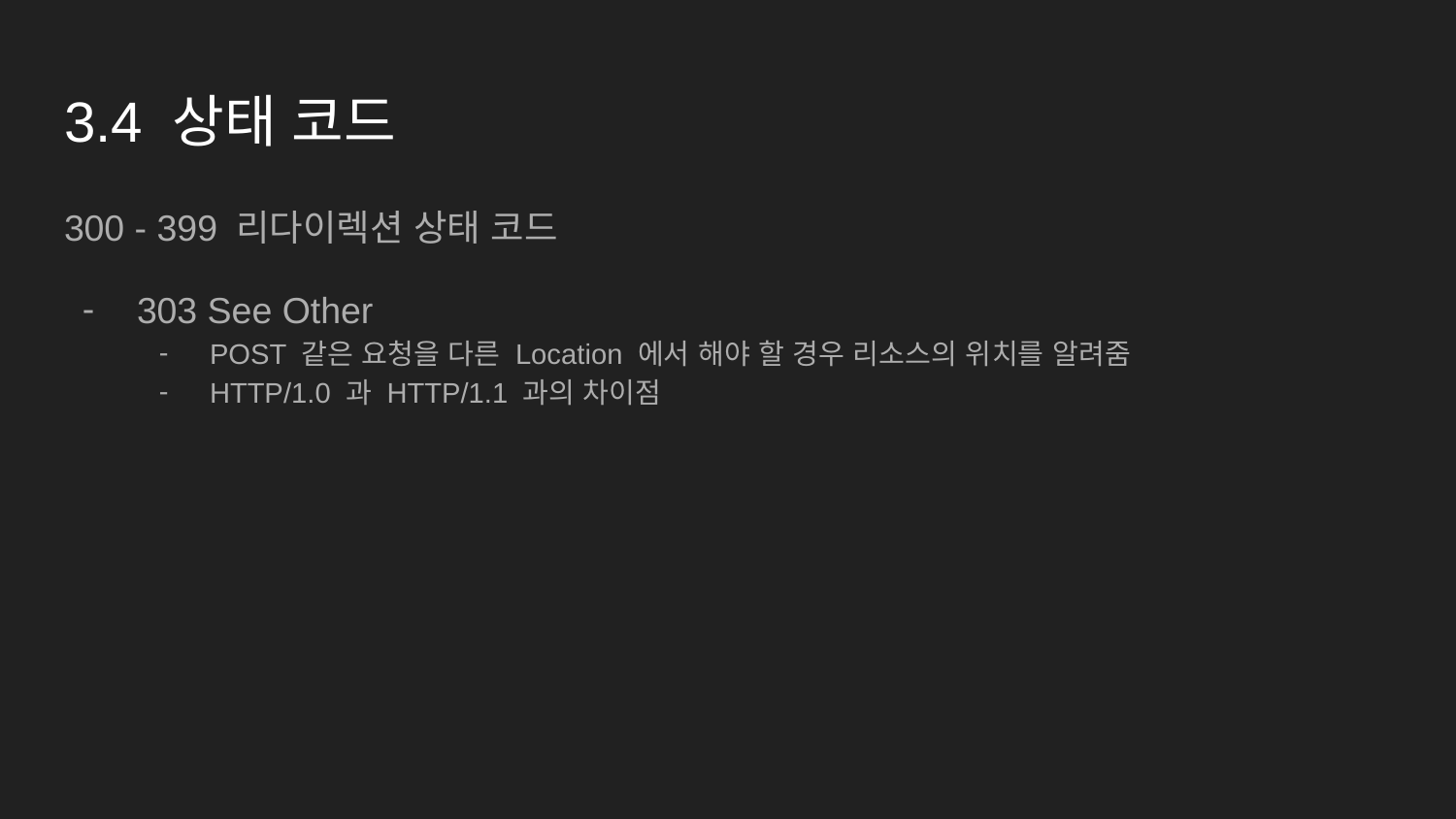

# 3.4 상태 코드
300 - 399 리다이렉션 상태 코드
303 See Other
POST 같은 요청을 다른 Location 에서 해야 할 경우 리소스의 위치를 알려줌
HTTP/1.0 과 HTTP/1.1 과의 차이점